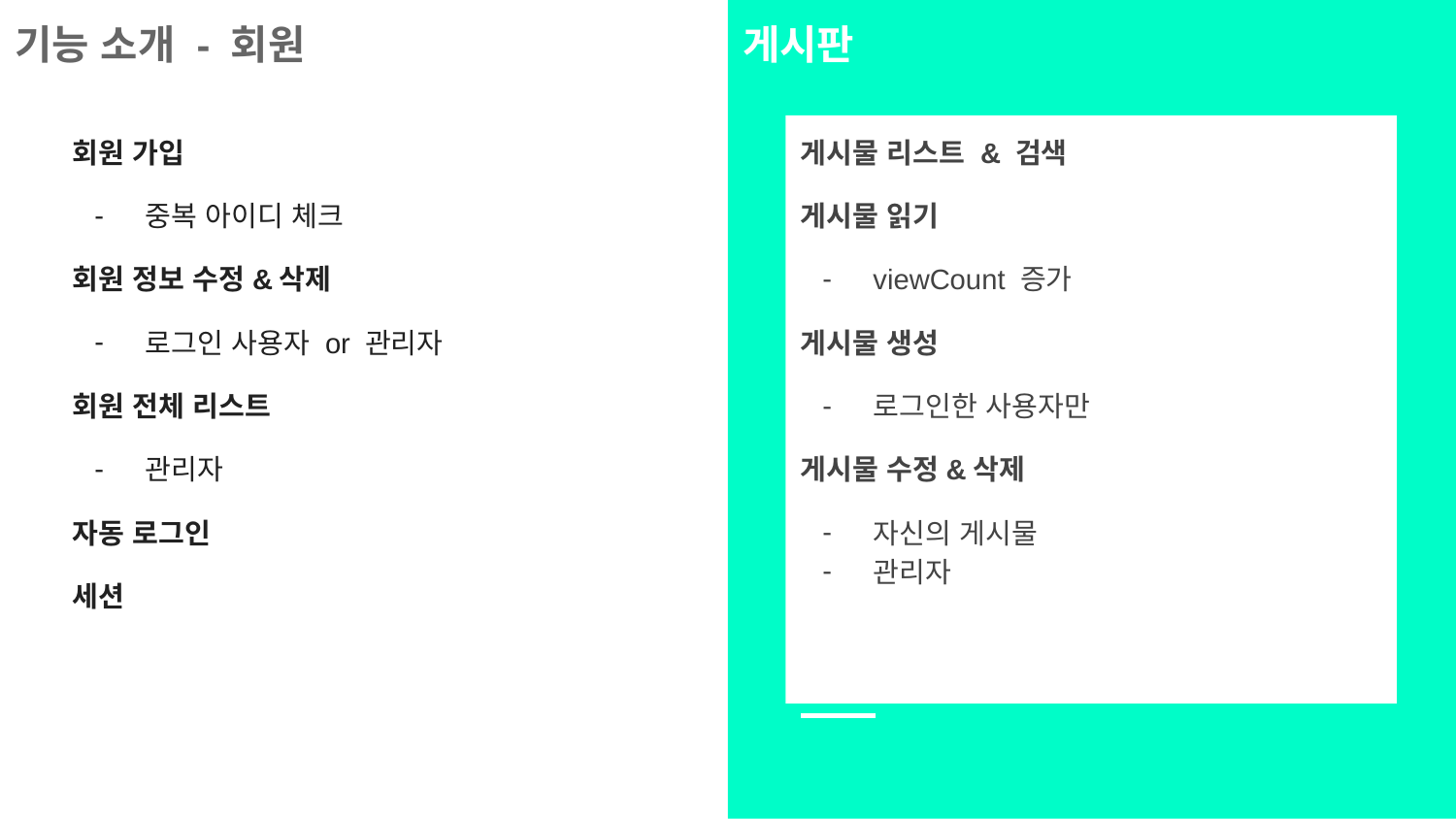

# 기능 소개 - 회원
게시판
회원 가입
중복 아이디 체크
회원 정보 수정&삭제
로그인 사용자 or 관리자
회원 전체 리스트
관리자
자동 로그인
세션
게시물 리스트 & 검색
게시물 읽기
viewCount 증가
게시물 생성
로그인한 사용자만
게시물 수정&삭제
자신의 게시물
관리자